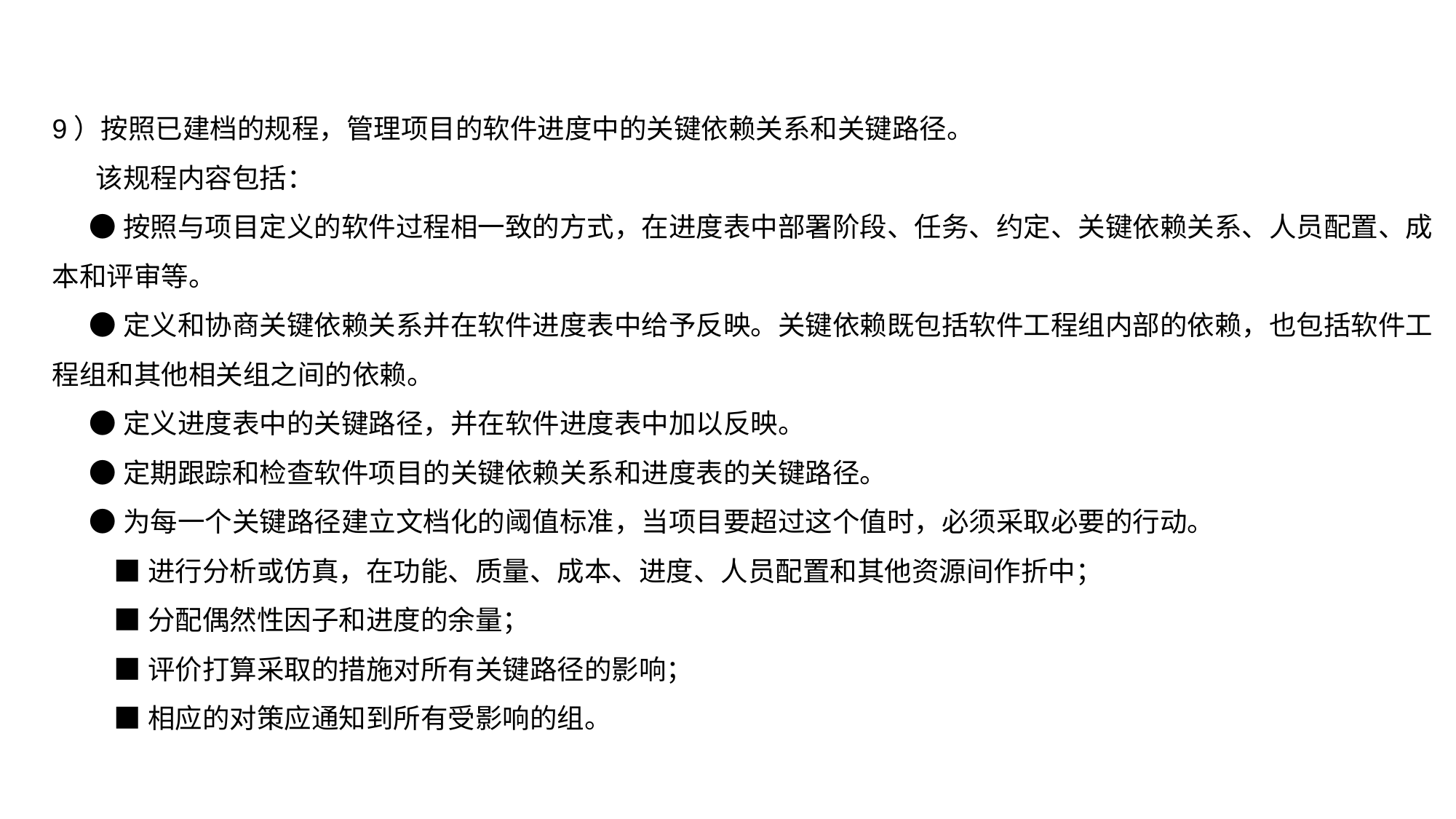

9）按照已建档的规程，管理项目的软件进度中的关键依赖关系和关键路径。
      该规程内容包括：
      ●按照与项目定义的软件过程相一致的方式，在进度表中部署阶段、任务、约定、关键依赖关系、人员配置、成本和评审等。
      ●定义和协商关键依赖关系并在软件进度表中给予反映。关键依赖既包括软件工程组内部的依赖，也包括软件工程组和其他相关组之间的依赖。
      ●定义进度表中的关键路径，并在软件进度表中加以反映。
      ●定期跟踪和检查软件项目的关键依赖关系和进度表的关键路径。
      ●为每一个关键路径建立文档化的阈值标准，当项目要超过这个值时，必须采取必要的行动。
          ■进行分析或仿真，在功能、质量、成本、进度、人员配置和其他资源间作折中；
          ■分配偶然性因子和进度的余量；
          ■评价打算采取的措施对所有关键路径的影响；
          ■相应的对策应通知到所有受影响的组。